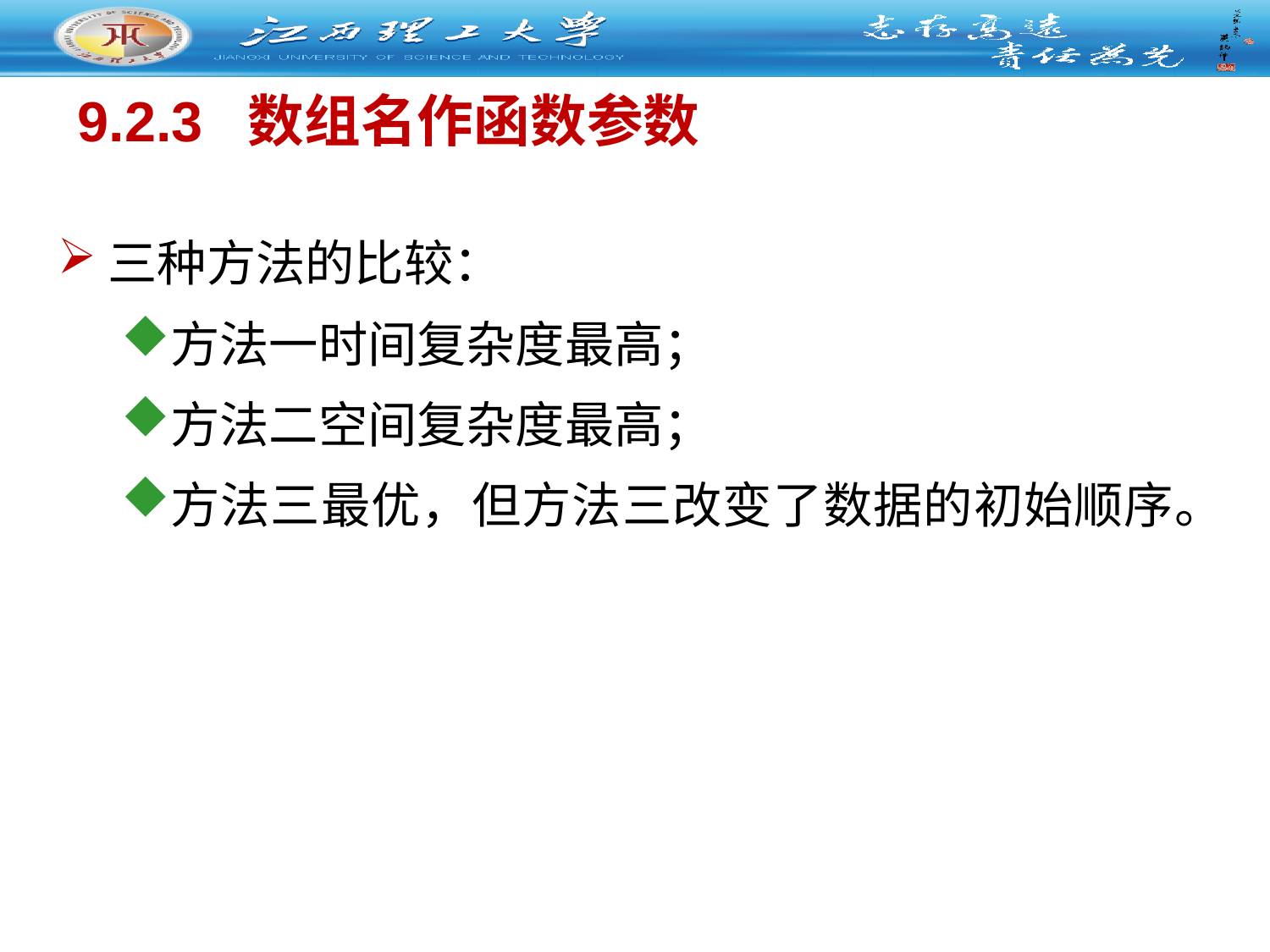

# 9.2.3  数组名作函数参数
三种方法的比较：
方法一时间复杂度最高；
方法二空间复杂度最高；
方法三最优，但方法三改变了数据的初始顺序。